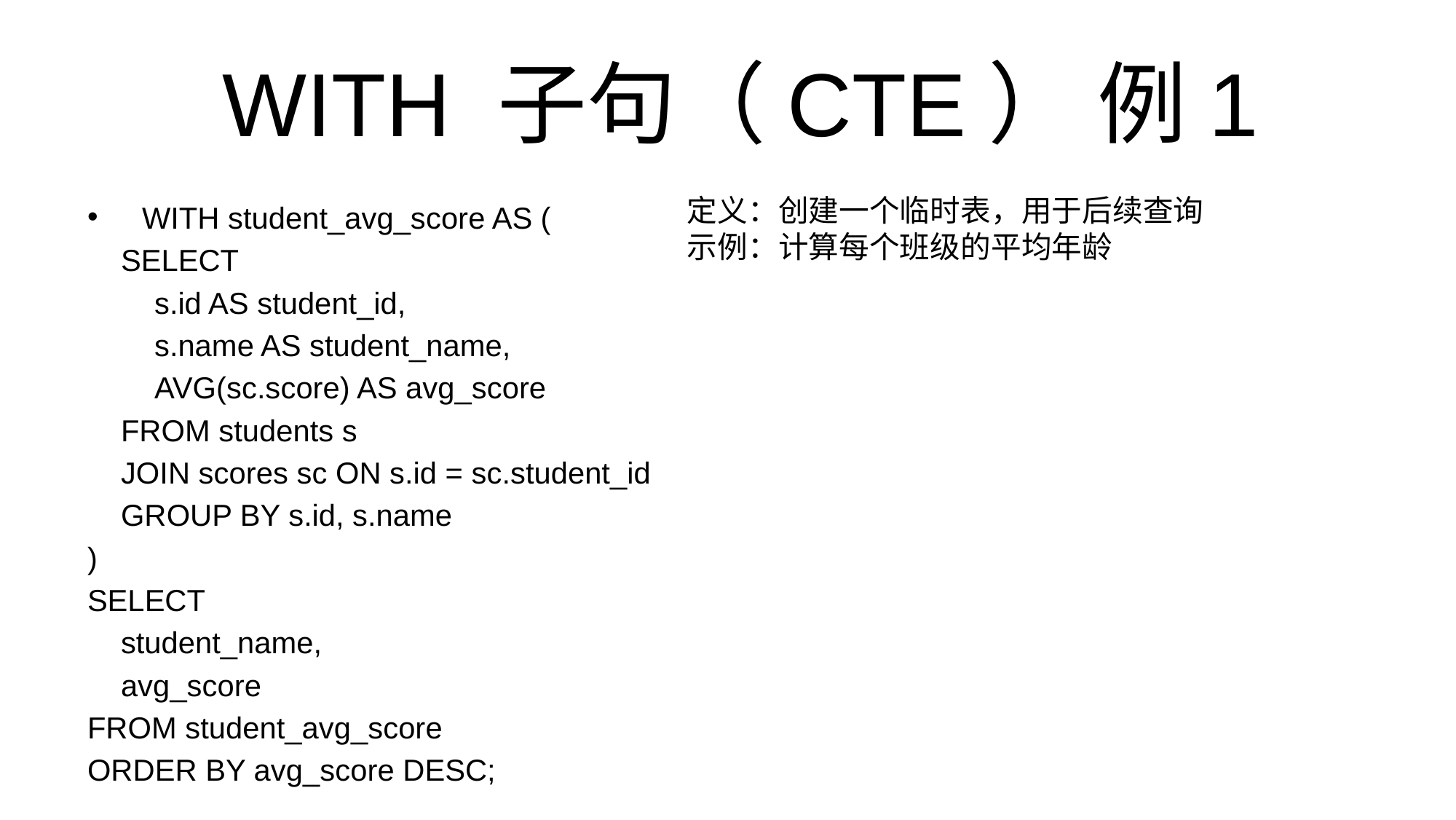

# WITH 子句（CTE） 例1
定义：创建一个临时表，用于后续查询
示例：计算每个班级的平均年龄
WITH student_avg_score AS (
    SELECT
        s.id AS student_id,
        s.name AS student_name,
        AVG(sc.score) AS avg_score
    FROM students s
    JOIN scores sc ON s.id = sc.student_id
    GROUP BY s.id, s.name
)
SELECT
    student_name,
    avg_score
FROM student_avg_score
ORDER BY avg_score DESC;